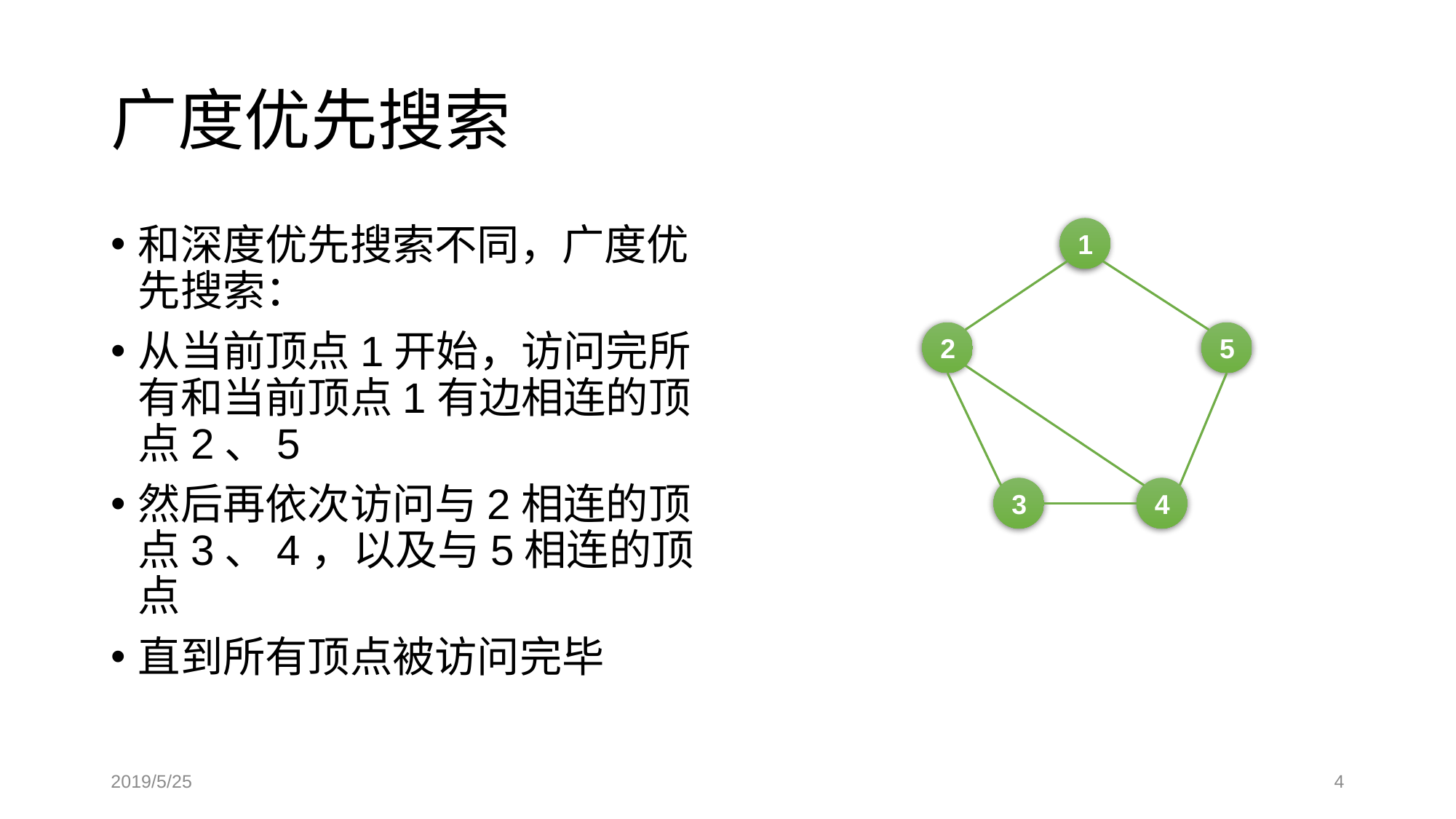

# 广度优先搜索
和深度优先搜索不同，广度优先搜索：
从当前顶点1开始，访问完所有和当前顶点1有边相连的顶点2、5
然后再依次访问与2相连的顶点3、4，以及与5相连的顶点
直到所有顶点被访问完毕
1
5
2
3
4
2019/5/25
4